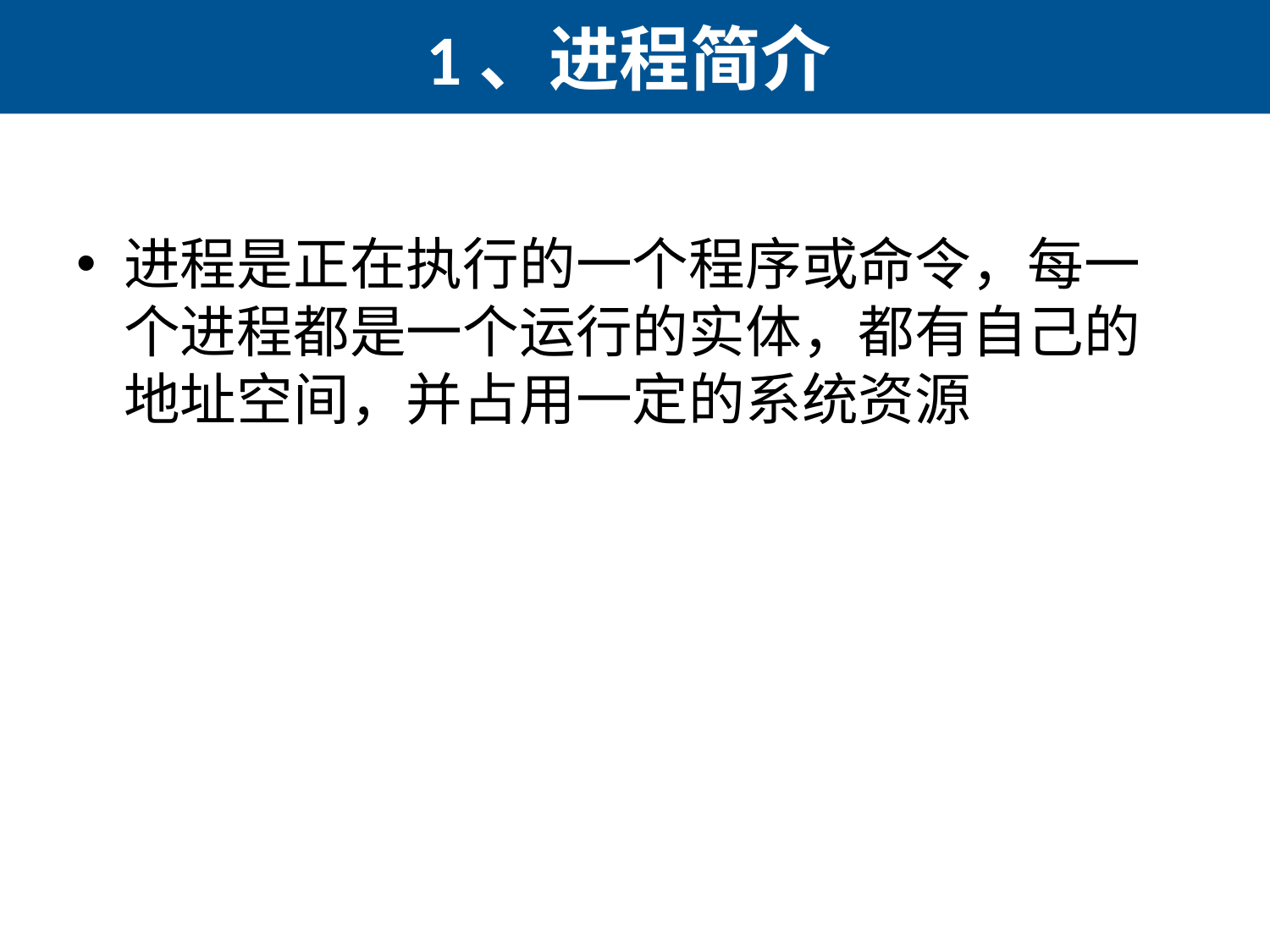

# 1、进程简介
进程是正在执行的一个程序或命令，每一个进程都是一个运行的实体，都有自己的地址空间，并占用一定的系统资源